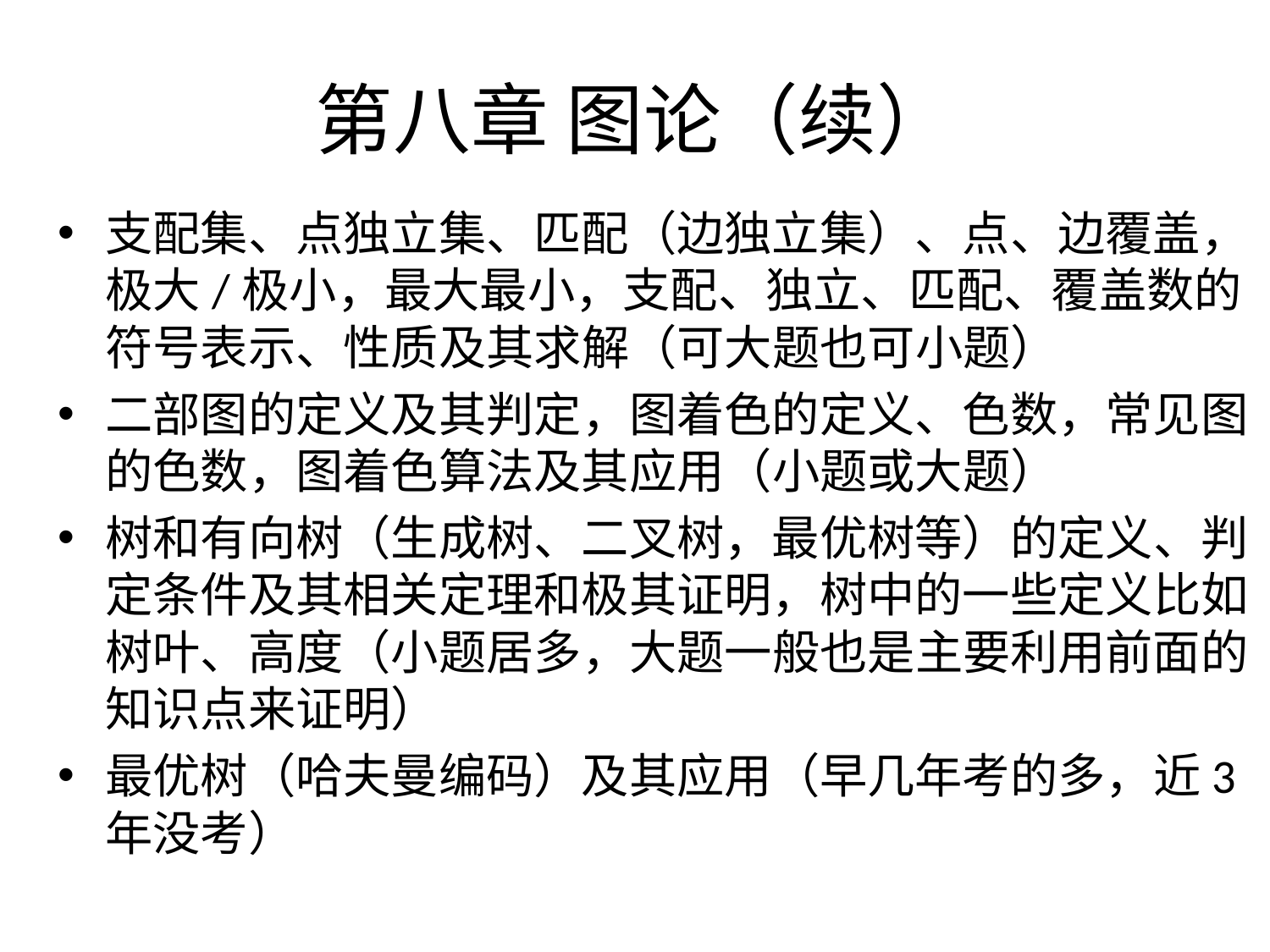

# 第八章 图论（续）
支配集、点独立集、匹配（边独立集）、点、边覆盖，极大/极小，最大最小，支配、独立、匹配、覆盖数的符号表示、性质及其求解（可大题也可小题）
二部图的定义及其判定，图着色的定义、色数，常见图的色数，图着色算法及其应用（小题或大题）
树和有向树（生成树、二叉树，最优树等）的定义、判定条件及其相关定理和极其证明，树中的一些定义比如树叶、高度（小题居多，大题一般也是主要利用前面的知识点来证明）
最优树（哈夫曼编码）及其应用（早几年考的多，近3年没考）